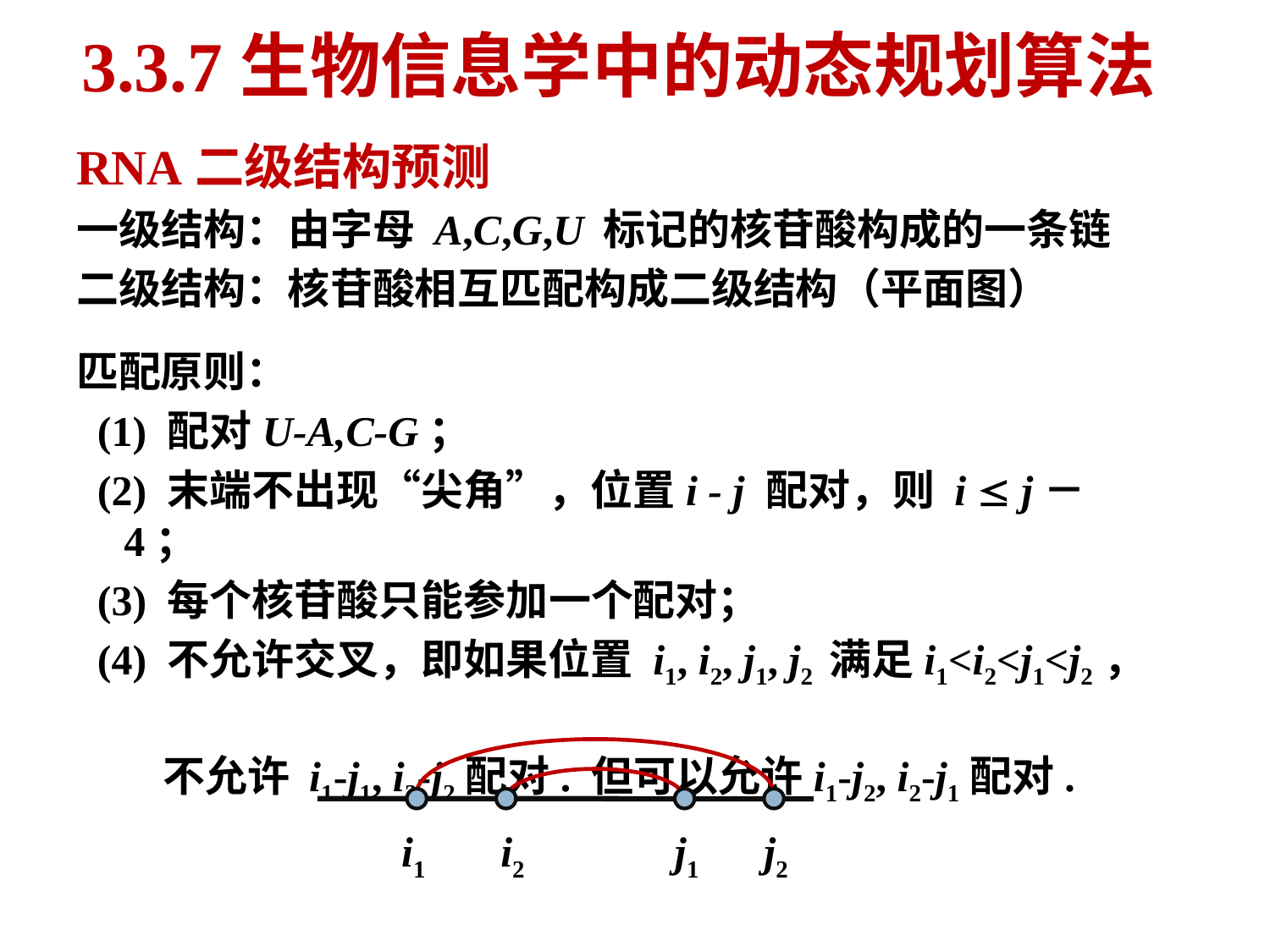

# 3.3.7生物信息学中的动态规划算法
RNA二级结构预测
一级结构：由字母 A,C,G,U 标记的核苷酸构成的一条链
二级结构：核苷酸相互匹配构成二级结构（平面图）
匹配原则：
  (1) 配对U-A,C-G；
  (2) 末端不出现“尖角”，位置i - j 配对，则 i ≤ j－4；
  (3) 每个核苷酸只能参加一个配对；
  (4) 不允许交叉，即如果位置 i1, i2, j1, j2 满足i1<i2<j1<j2，
        不允许 i1-j1, i2-j2配对. 但可以允许i1-j2, i2-j1配对.

i1
i2
j1
j2